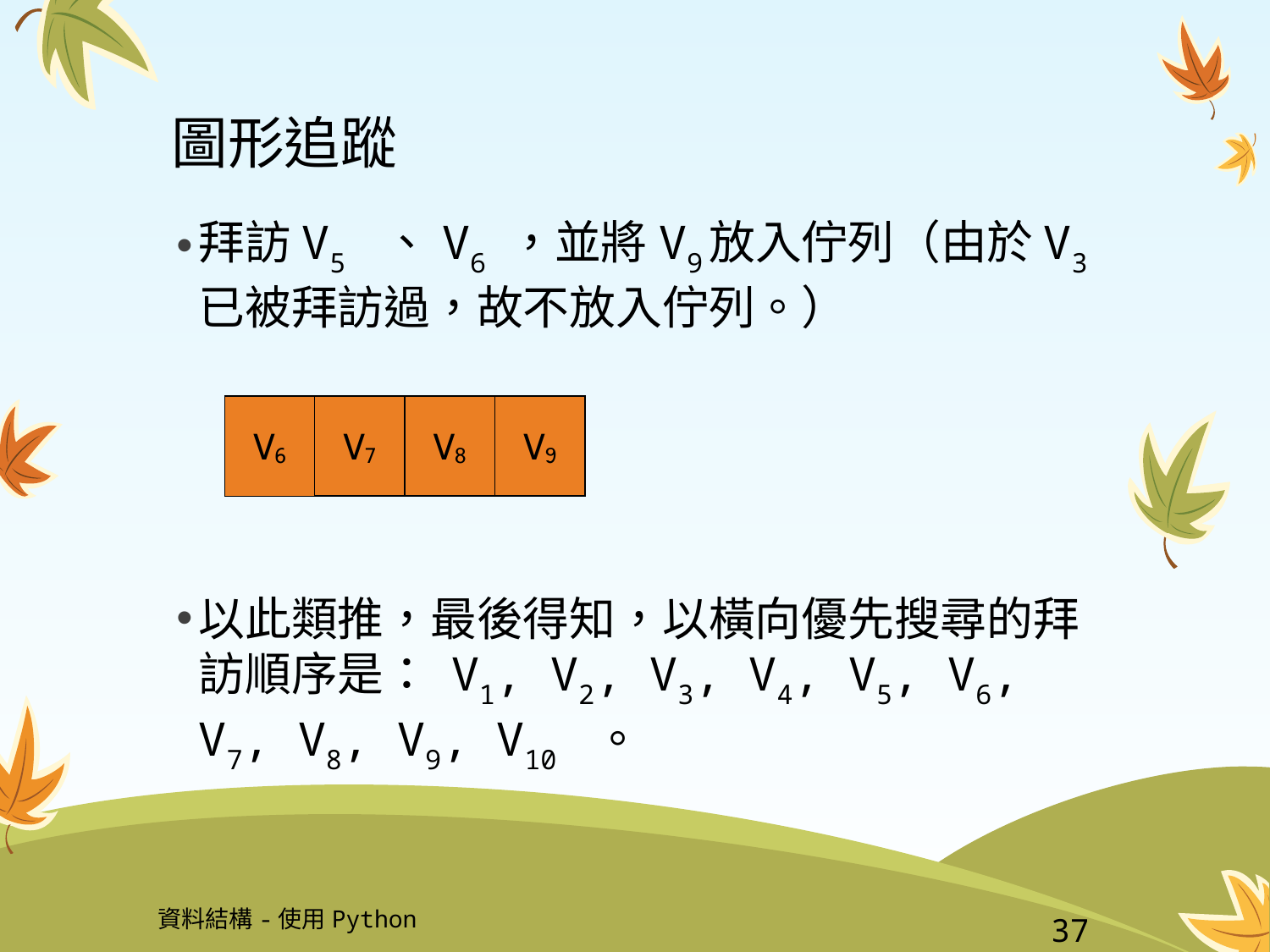

# 圖形追蹤
拜訪V5 、 V6 ，並將 V9放入佇列（由於V3已被拜訪過，故不放入佇列。）

以此類推，最後得知，以橫向優先搜尋的拜訪順序是： V1, V2, V3, V4, V5, V6, V7, V8, V9, V10 。
V7
V8
V9
V6
資料結構-使用Python
37